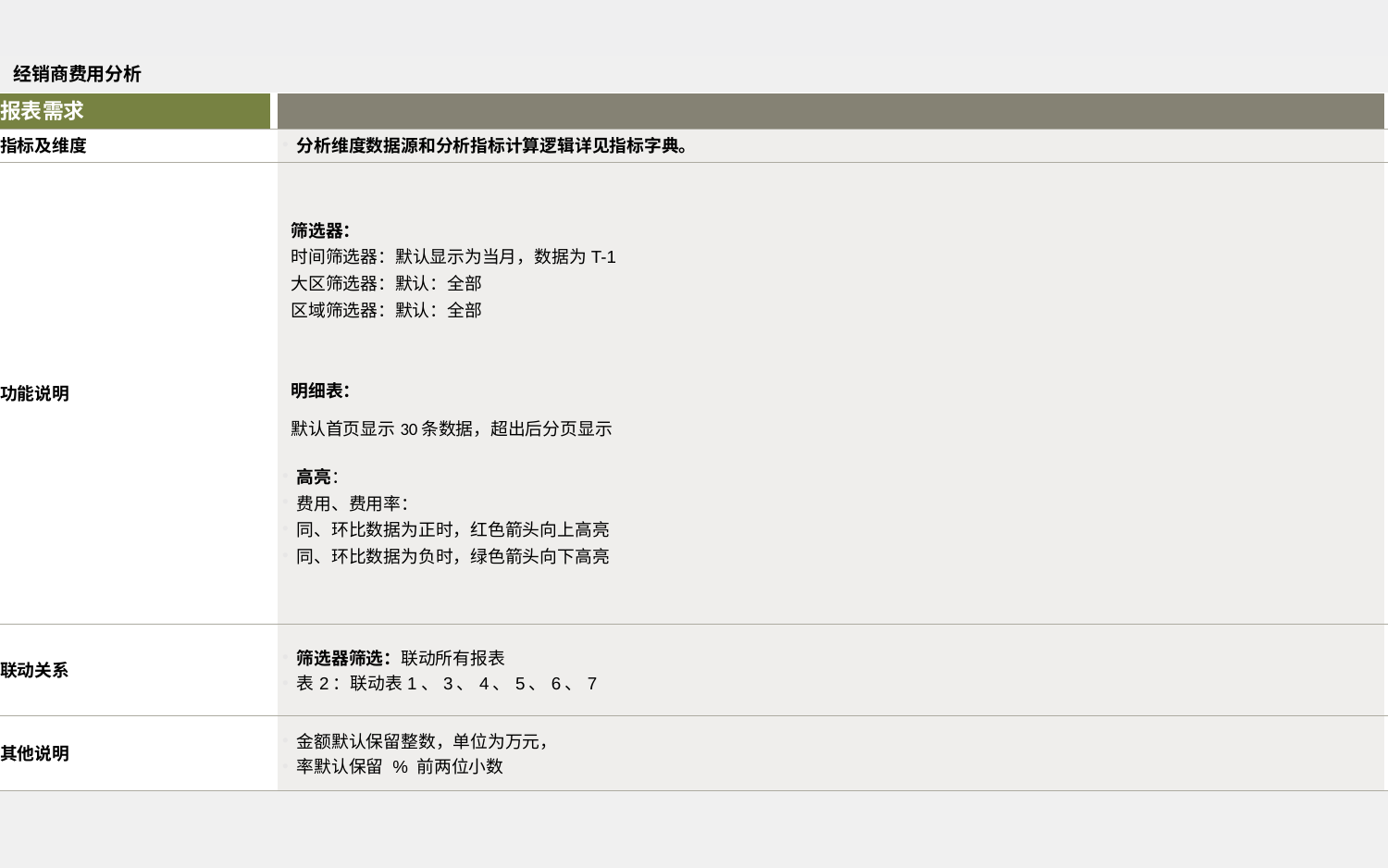

经销商费用分析
| 报表需求 |  |
| --- | --- |
| 指标及维度 | 分析维度数据源和分析指标计算逻辑详见指标字典。 |
| 功能说明 | 筛选器： 时间筛选器：默认显示为当月，数据为T-1 大区筛选器：默认：全部 区域筛选器：默认：全部 明细表： 默认首页显示30条数据，超出后分页显示 高亮： 费用、费用率： 同、环比数据为正时，红色箭头向上高亮 同、环比数据为负时，绿色箭头向下高亮 |
| 联动关系 | 筛选器筛选：联动所有报表 表2：联动表1、3、4、5、6、7 |
| 其他说明 | 金额默认保留整数，单位为万元， 率默认保留 % 前两位小数 |